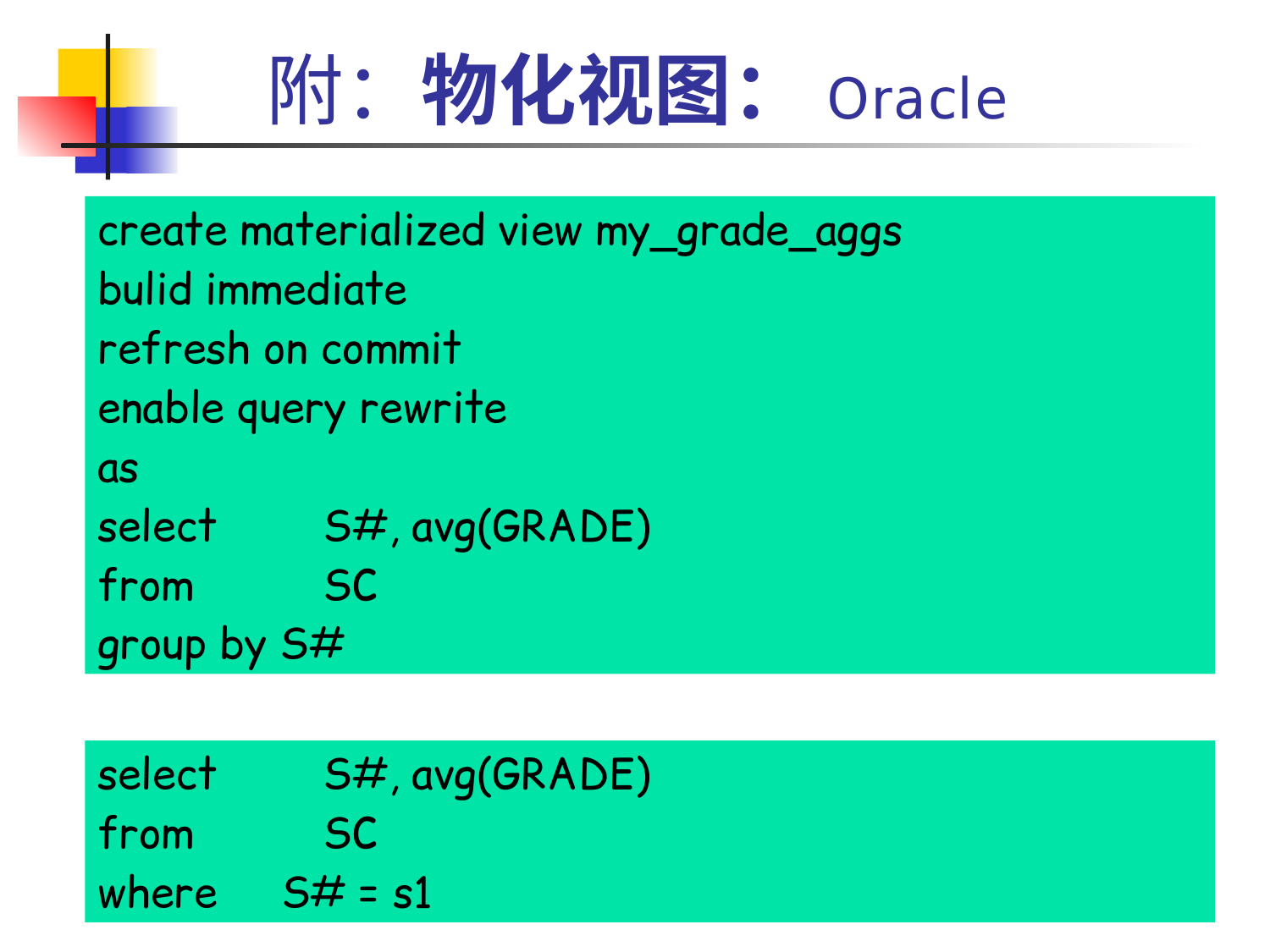

# 附：物化视图：Oracle
create materialized view my_grade_aggs
bulid immediate
refresh on commit
enable query rewrite
as
select 	    S#, avg(GRADE)
from 	    SC
group by S#
select 	    S#, avg(GRADE)
from 	    SC
where     S# = s1